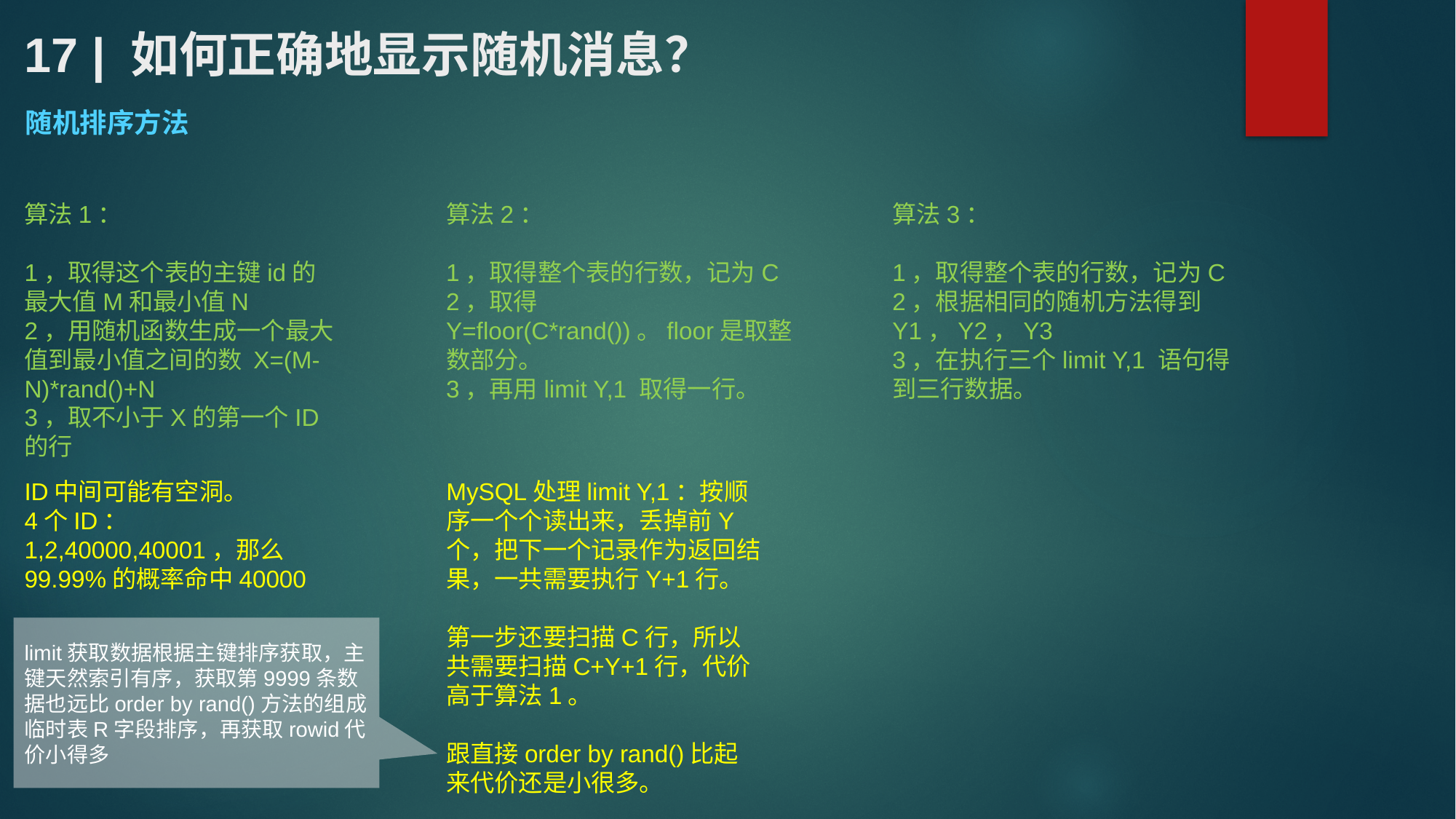

# 17 | 如何正确地显示随机消息？
随机排序方法
算法1：

1，取得这个表的主键id的最大值M和最小值N
2，用随机函数生成一个最大值到最小值之间的数 X=(M-N)*rand()+N
3，取不小于X的第一个ID的行
算法2：

1，取得整个表的行数，记为C
2，取得Y=floor(C*rand())。floor是取整数部分。
3，再用limit Y,1 取得一行。

算法3：

1，取得整个表的行数，记为C
2，根据相同的随机方法得到Y1，Y2，Y3
3，在执行三个limit Y,1 语句得到三行数据。
ID中间可能有空洞。
4个ID：1,2,40000,40001，那么99.99%的概率命中40000
MySQL处理limit Y,1：按顺序一个个读出来，丢掉前Y个，把下一个记录作为返回结果，一共需要执行Y+1行。

第一步还要扫描C行，所以共需要扫描C+Y+1行，代价高于算法1。

跟直接order by rand()比起来代价还是小很多。

limit获取数据根据主键排序获取，主键天然索引有序，获取第9999条数据也远比order by rand()方法的组成临时表R字段排序，再获取rowid代价小得多